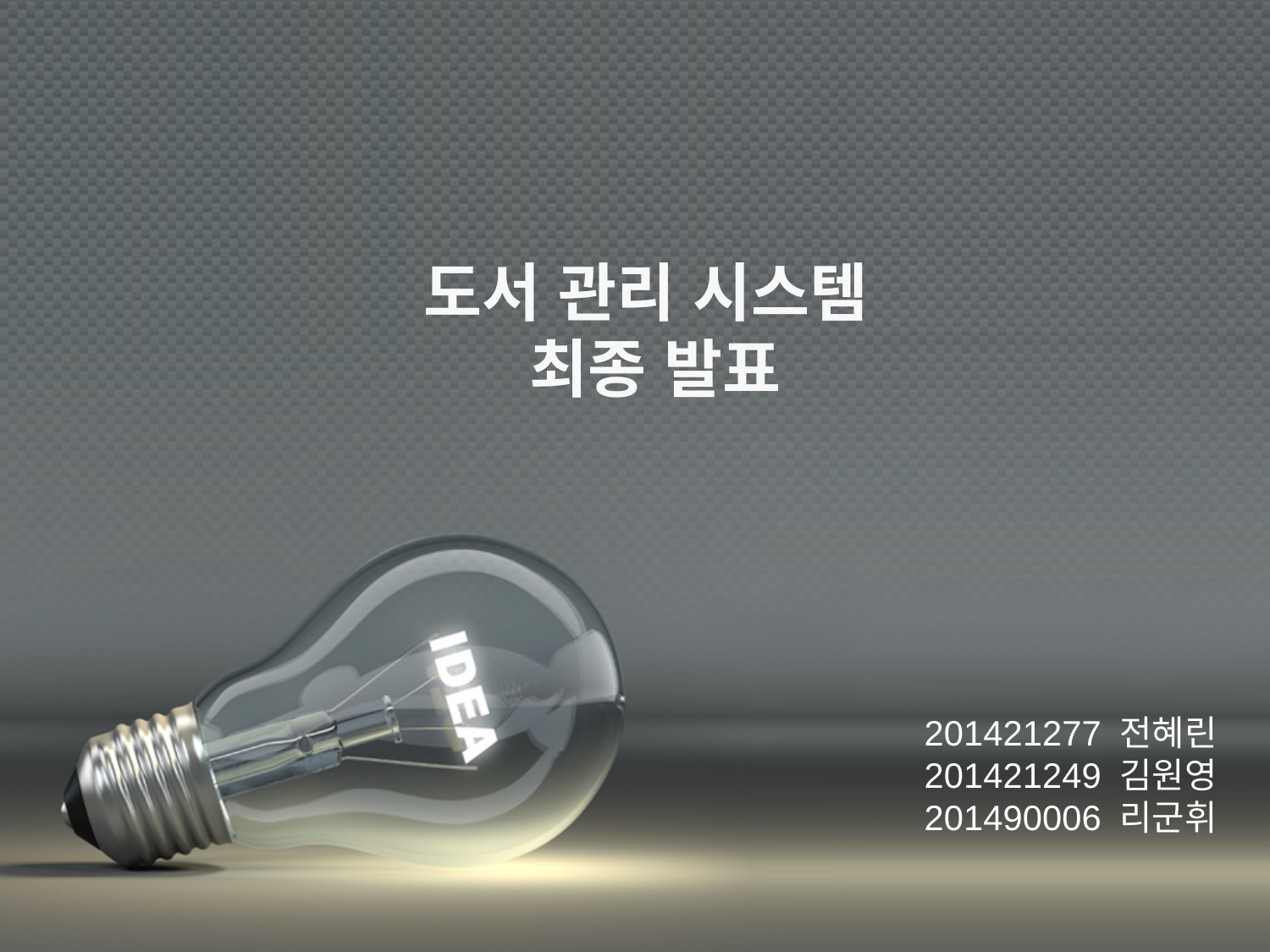

도서 관리 시스템
최종 발표
201421277 전혜린
201421249 김원영
201490006 리군휘